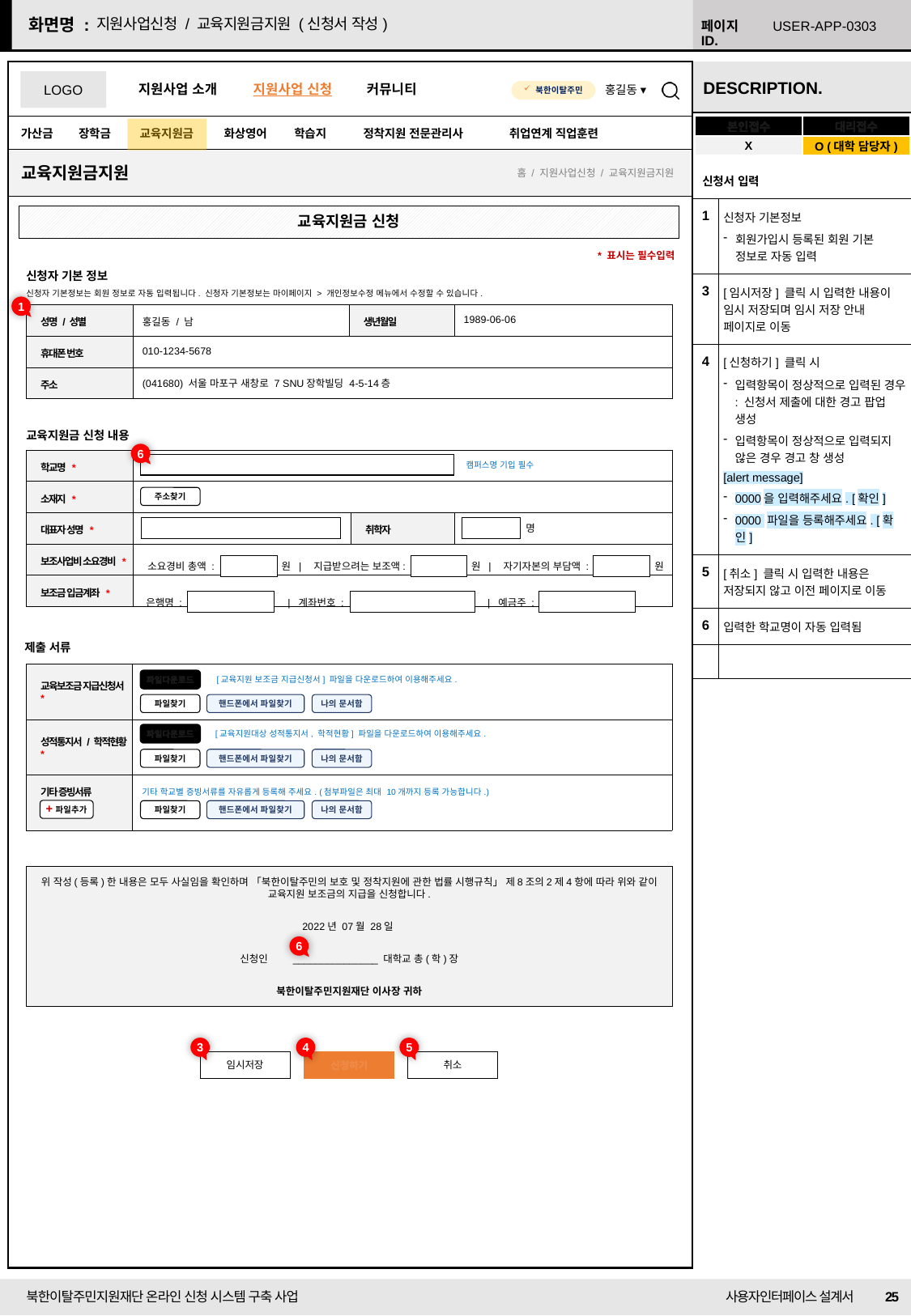

지원사업신청 / 교육지원금지원 (신청서 작성)
USER-APP-0303
| 본인접수 | 대리접수 |
| --- | --- |
| X | O (대학 담당자) |

교육지원금지원
| 신청서 입력 |  |
| --- | --- |
| 1 | 신청자 기본정보 회원가입시 등록된 회원 기본 정보로 자동 입력 |
| 3 | [임시저장] 클릭 시 입력한 내용이 임시 저장되며 임시 저장 안내 페이지로 이동 |
| 4 | [신청하기] 클릭 시 입력항목이 정상적으로 입력된 경우 : 신청서 제출에 대한 경고 팝업 생성 입력항목이 정상적으로 입력되지 않은 경우 경고 창 생성 [alert message] 0000을 입력해주세요. [확인] 0000 파일을 등록해주세요. [확인] |
| 5 | [취소] 클릭 시 입력한 내용은 저장되지 않고 이전 페이지로 이동 |
| 6 | 입력한 학교명이 자동 입력됨 |
|  |  |
홈 / 지원사업신청 / 교육지원금지원
교육지원금 신청
* 표시는 필수입력
신청자 기본 정보
신청자 기본정보는 회원 정보로 자동 입력됩니다. 신청자 기본정보는 마이페이지 > 개인정보수정 메뉴에서 수정할 수 있습니다.
1
| 성명 / 성별 | 홍길동 / 남 | 생년월일 | 1989-06-06 |
| --- | --- | --- | --- |
| 휴대폰 번호 | 010-1234-5678 |  |  |
| 주소 | (041680) 서울 마포구 새창로 7 SNU장학빌딩 4-5-14층 |  |  |
교육지원금 신청 내용
6
| 학교명 \* |  |  |  |
| --- | --- | --- | --- |
| 소재지 \* |  |  |  |
| 대표자 성명 \* |  | 취학자 |  |
| 보조사업비 소요경비 \* |  |  |  |
| 보조금 입금계좌 \* |  |  |  |

캠퍼스명 기입 필수
주소찾기
명

소요경비 총액 :
원  |

지급받으려는 보조액:
원  |

자기자본의 부담액 :
원

은행명 :

|  계좌번호 :

|  예금주 :

제출 서류
| 교육보조금 지급신청서 \* |  |
| --- | --- |
| 성적통지서 / 학적현황 \* |  |
| 기타 증빙서류 | 기타 학교별 증빙서류를 자유롭게 등록해 주세요. (첨부파일은 최대 10개까지 등록 가능합니다.) |
[교육지원 보조금 지급신청서] 파일을 다운로드하여 이용해주세요.
파일다운로드
파일찾기
핸드폰에서 파일찾기
나의 문서함
[교육지원대상 성적통지서, 학적현황] 파일을 다운로드하여 이용해주세요.
파일다운로드
파일찾기
핸드폰에서 파일찾기
나의 문서함
+파일추가
파일찾기
핸드폰에서 파일찾기
나의 문서함
위 작성(등록)한 내용은 모두 사실임을 확인하며 「북한이탈주민의 보호 및 정착지원에 관한 법률 시행규칙」 제8조의2제4항에 따라 위와 같이 교육지원 보조금의 지급을 신청합니다.
2022년 07월 28일
신청인        _______________ 대학교 총(학)장
북한이탈주민지원재단 이사장 귀하
6
3
4
5
임시저장
신청하기
취소
25